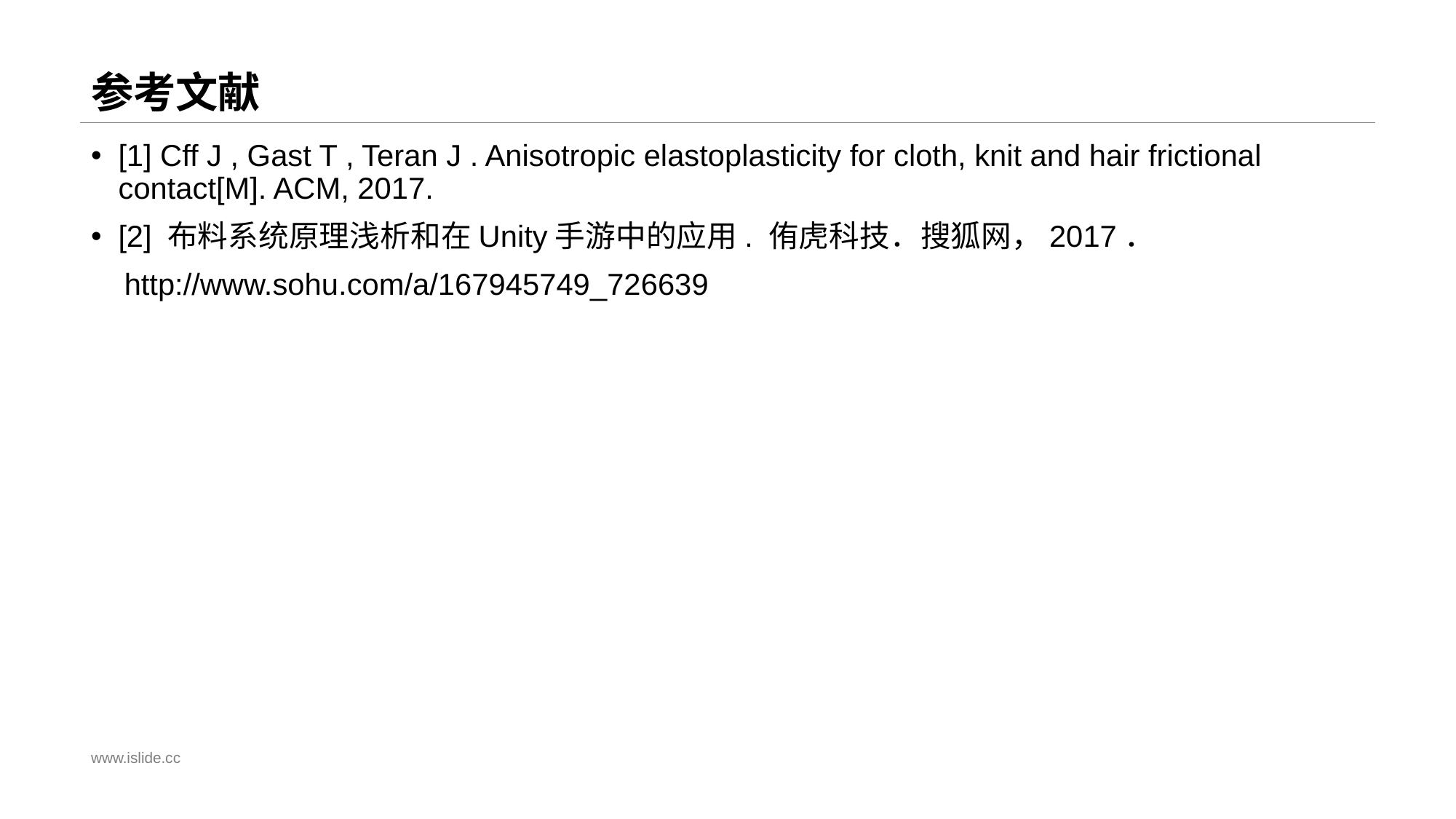

# 参考文献
[1] Cff J , Gast T , Teran J . Anisotropic elastoplasticity for cloth, knit and hair frictional contact[M]. ACM, 2017.
[2] 布料系统原理浅析和在Unity手游中的应用. 侑虎科技．搜狐网，2017．
    http://www.sohu.com/a/167945749_726639
www.islide.cc
13